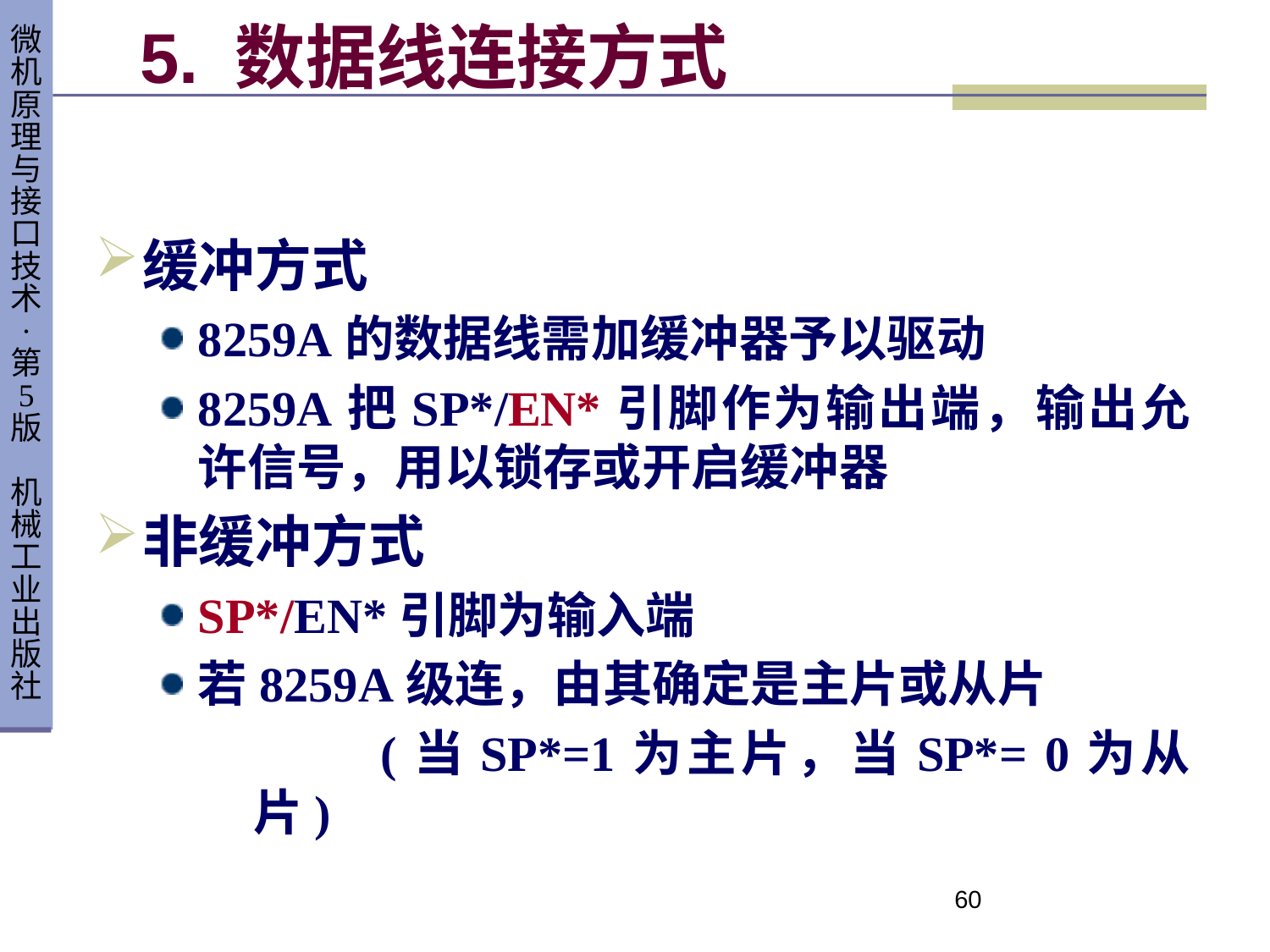

# 5. 数据线连接方式
缓冲方式
8259A的数据线需加缓冲器予以驱动
8259A把SP*/EN*引脚作为输出端，输出允许信号，用以锁存或开启缓冲器
非缓冲方式
SP*/EN*引脚为输入端
若8259A级连，由其确定是主片或从片
		(当SP*=1为主片，当SP*= 0为从片)
60